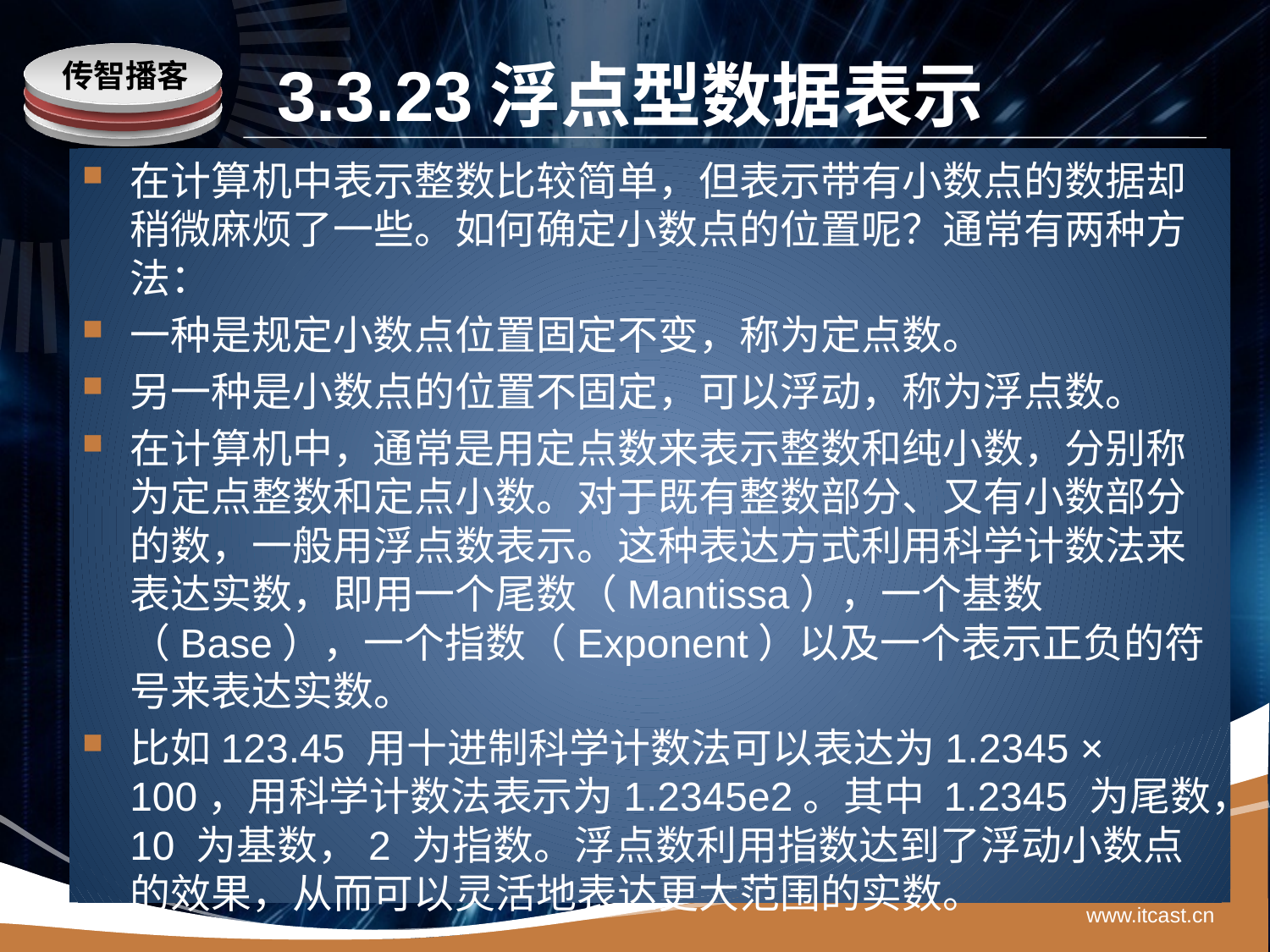

# 3.3.23浮点型数据表示
在计算机中表示整数比较简单，但表示带有小数点的数据却稍微麻烦了一些。如何确定小数点的位置呢？通常有两种方法：
一种是规定小数点位置固定不变，称为定点数。
另一种是小数点的位置不固定，可以浮动，称为浮点数。
在计算机中，通常是用定点数来表示整数和纯小数，分别称为定点整数和定点小数。对于既有整数部分、又有小数部分的数，一般用浮点数表示。这种表达方式利用科学计数法来表达实数，即用一个尾数（Mantissa），一个基数（Base），一个指数（Exponent）以及一个表示正负的符号来表达实数。
比如123.45 用十进制科学计数法可以表达为1.2345 × 100，用科学计数法表示为1.2345e2。其中 1.2345 为尾数，10 为基数，2 为指数。浮点数利用指数达到了浮动小数点的效果，从而可以灵活地表达更大范围的实数。

www.itcast.cn